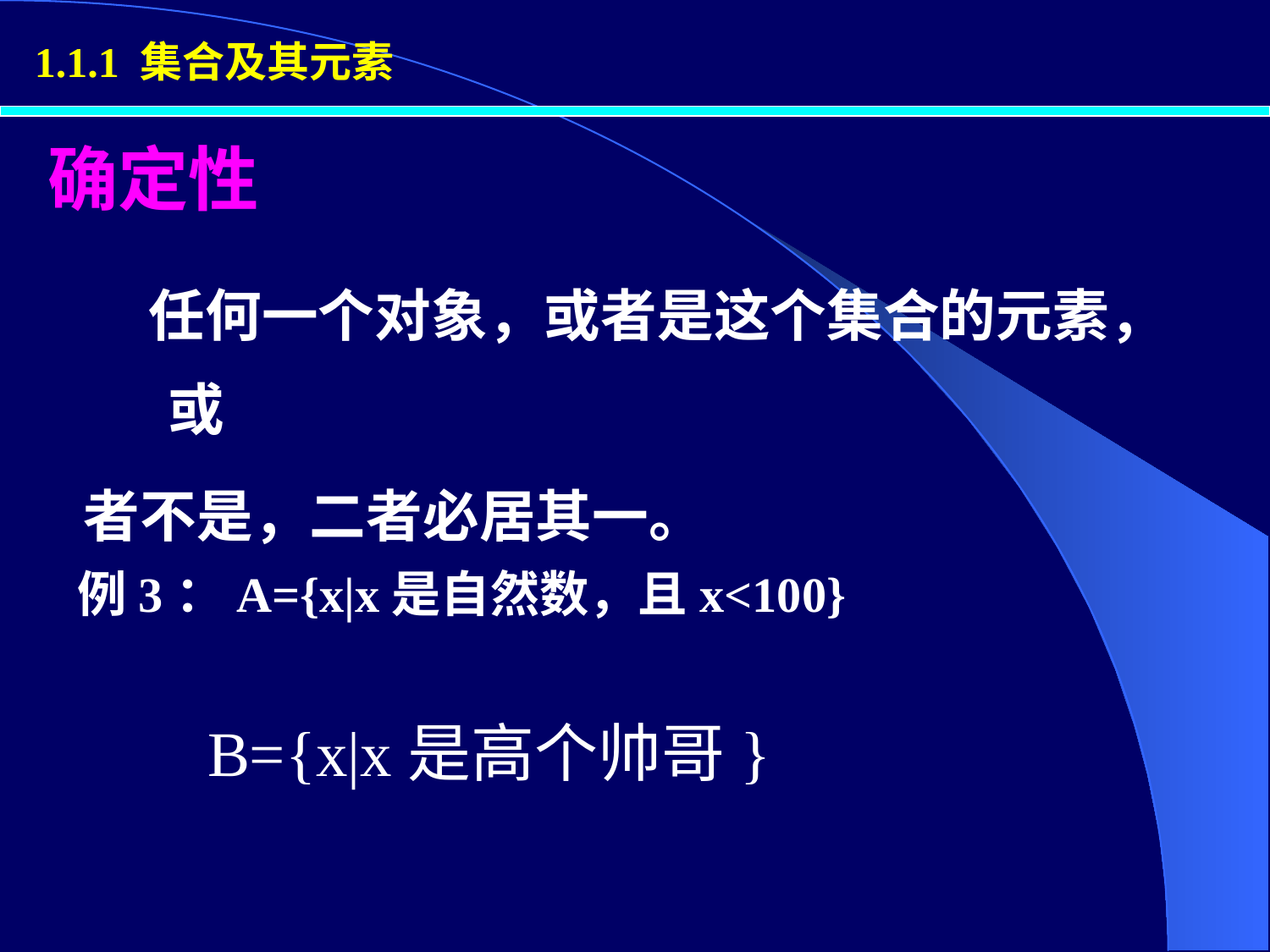

1.1.1 集合及其元素

# 确定性

    任何一个对象，或者是这个集合的元素，或
者不是，二者必居其一。

例3：A={x|x是自然数，且x<100}

B={x|x是高个帅哥}